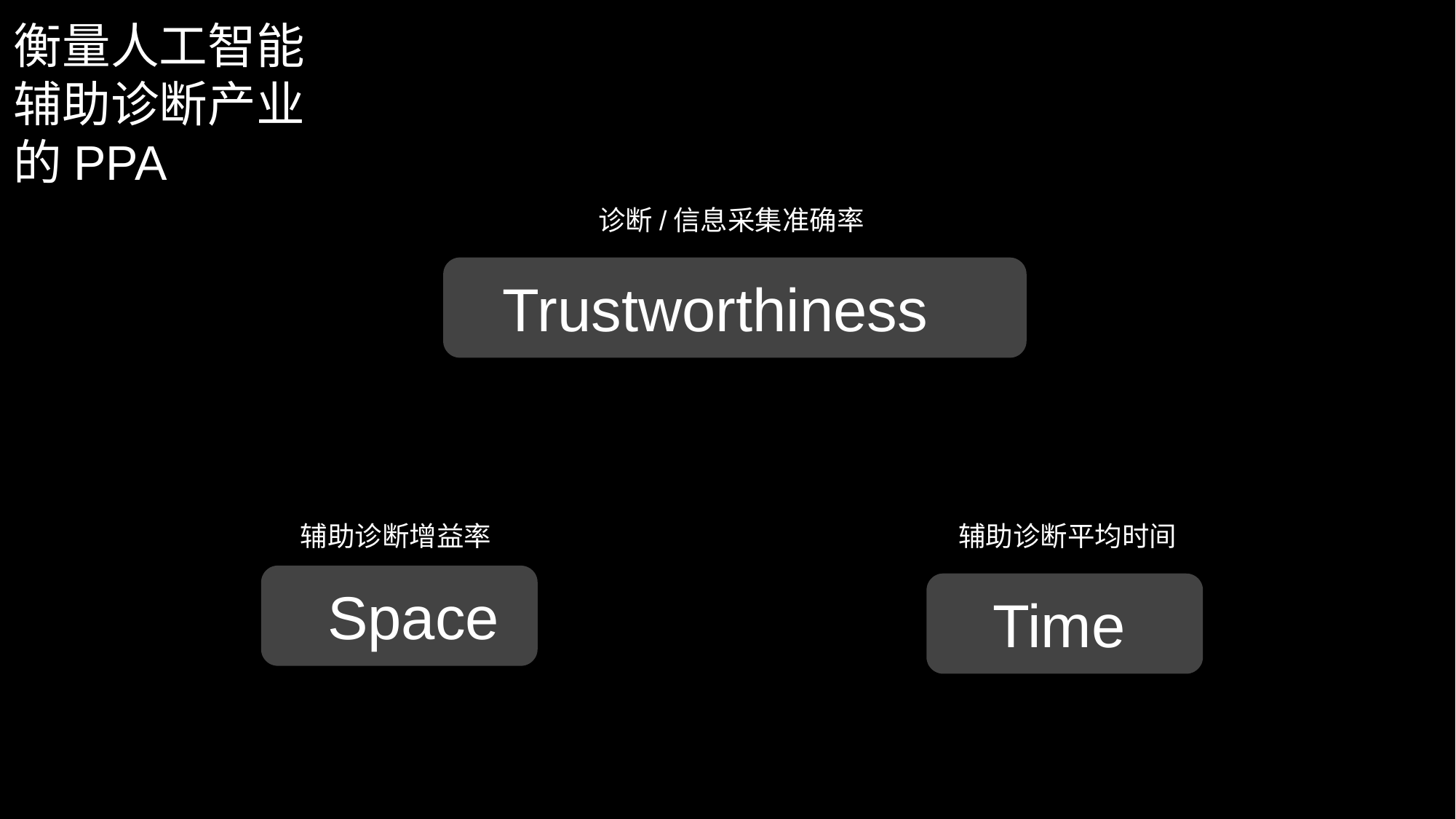

衡量人工智能辅助诊断产业
的PPA
诊断/信息采集准确率

Trustworthiness
辅助诊断增益率
辅助诊断平均时间

Space

Time